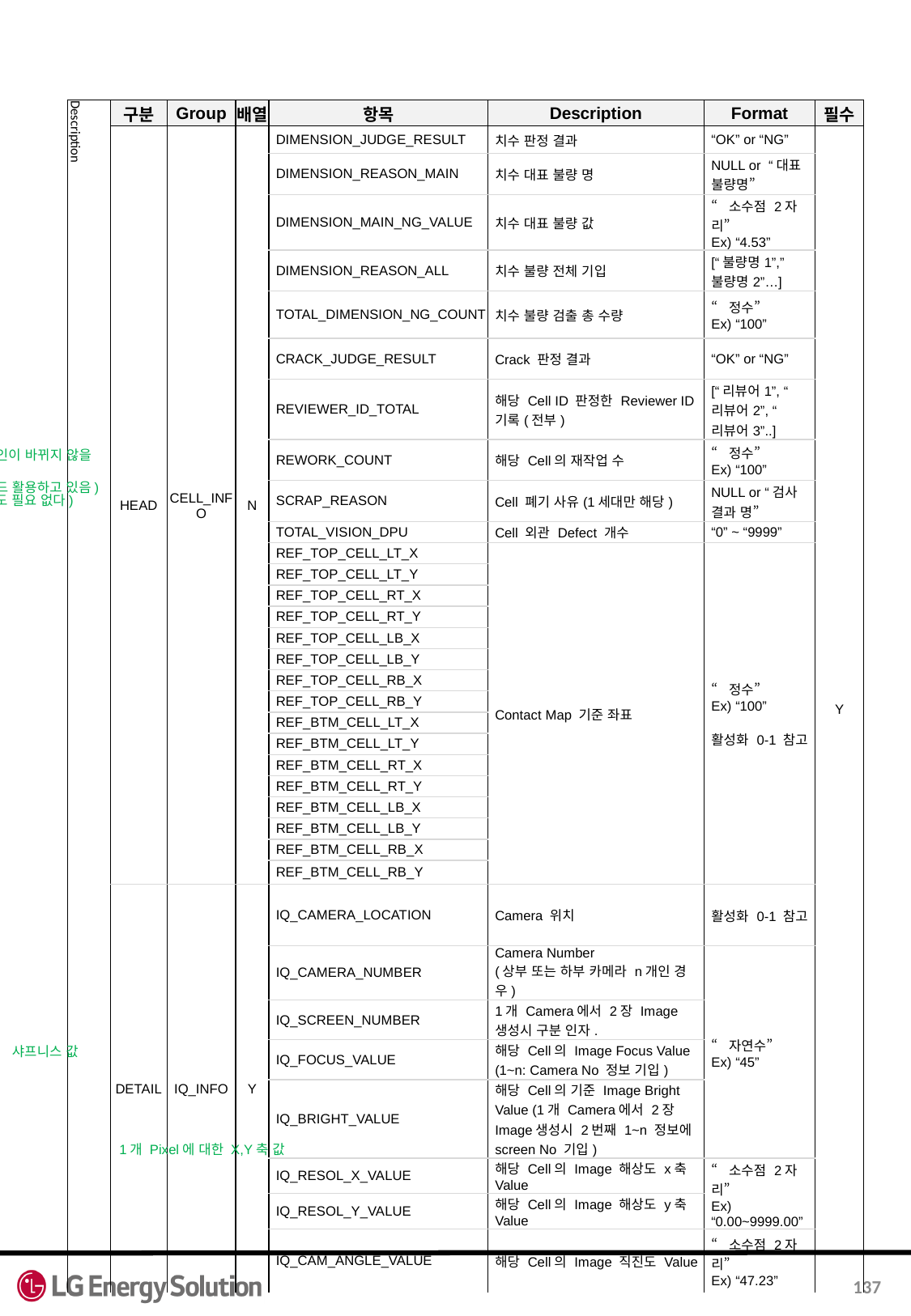

| Description | 구분 | Group | 배열 | 항목 | Description | Format | 필수 |
| --- | --- | --- | --- | --- | --- | --- | --- |
|  | HEAD | CELL\_INFO | N | DIMENSION\_JUDGE\_RESULT | 치수 판정 결과 | “OK” or “NG” | Y |
|  |  |  |  | DIMENSION\_REASON\_MAIN | 치수 대표 불량 명 | NULL or “대표 불량명” |  |
|  |  |  |  | DIMENSION\_MAIN\_NG\_VALUE | 치수 대표 불량 값 | “소수점 2자리” Ex) “4.53” |  |
|  |  |  |  | DIMENSION\_REASON\_ALL | 치수 불량 전체 기입 | [“불량명1”,”불량명2”…] |  |
|  |  |  |  | TOTAL\_DIMENSION\_NG\_COUNT | 치수 불량 검출 총 수량 | “정수” Ex) “100” |  |
|  |  |  |  | CRACK\_JUDGE\_RESULT | Crack 판정 결과 | “OK” or “NG” |  |
|  |  |  |  | REVIEWER\_ID\_TOTAL | 해당 Cell ID 판정한 Reviewer ID 기록(전부) | [“리뷰어1”, “리뷰어2”, “리뷰어3”..] |  |
|  |  |  |  | REWORK\_COUNT | 해당 Cell의 재작업 수 | “정수” Ex) “100” |  |
|  |  |  |  | SCRAP\_REASON | Cell 폐기 사유(1세대만 해당) | NULL or “검사 결과 명” |  |
|  |  |  |  | TOTAL\_VISION\_DPU | Cell 외관 Defect 개수 | “0” ~ “9999” |  |
|  |  |  |  | REF\_TOP\_CELL\_LT\_X | Contact Map 기준 좌표 | “정수” Ex) “100” 활성화 0-1 참고 |  |
|  |  |  |  | REF\_TOP\_CELL\_LT\_Y |  |  |  |
|  |  |  |  | REF\_TOP\_CELL\_RT\_X |  |  |  |
|  |  |  |  | REF\_TOP\_CELL\_RT\_Y |  |  |  |
|  |  |  |  | REF\_TOP\_CELL\_LB\_X |  |  |  |
|  |  |  |  | REF\_TOP\_CELL\_LB\_Y |  |  |  |
|  |  |  |  | REF\_TOP\_CELL\_RB\_X |  |  |  |
|  |  |  |  | REF\_TOP\_CELL\_RB\_Y |  |  |  |
|  |  |  |  | REF\_BTM\_CELL\_LT\_X |  |  |  |
|  |  |  |  | REF\_BTM\_CELL\_LT\_Y |  |  |  |
|  |  |  |  | REF\_BTM\_CELL\_RT\_X |  |  |  |
|  |  |  |  | REF\_BTM\_CELL\_RT\_Y |  |  |  |
|  |  |  |  | REF\_BTM\_CELL\_LB\_X |  |  |  |
|  |  |  |  | REF\_BTM\_CELL\_LB\_Y |  |  |  |
|  |  |  |  | REF\_BTM\_CELL\_RB\_X |  |  |  |
|  |  |  |  | REF\_BTM\_CELL\_RB\_Y |  |  |  |
|  | DETAIL | IQ\_INFO | Y | IQ\_CAMERA\_LOCATION | Camera 위치 | 활성화 0-1 참고 |  |
|  |  |  |  | IQ\_CAMERA\_NUMBER | Camera Number (상부 또는 하부 카메라 n개인 경우) | “자연수” Ex) “45” |  |
|  |  |  |  | IQ\_SCREEN\_NUMBER | 1개 Camera에서 2장 Image 생성시 구분 인자. |  |  |
|  |  |  |  | IQ\_FOCUS\_VALUE | 해당 Cell의 Image Focus Value (1~n: Camera No 정보 기입) |  |  |
|  |  |  |  | IQ\_BRIGHT\_VALUE | 해당 Cell의 기준 Image Bright Value (1개 Camera에서 2장 Image생성시 2번째 1~n 정보에 screen No 기입) |  |  |
|  |  |  |  | IQ\_RESOL\_X\_VALUE | 해당 Cell의 Image 해상도 x축 Value | “소수점 2자리” Ex) “0.00~9999.00” |  |
|  |  |  |  | IQ\_RESOL\_Y\_VALUE | 해당 Cell의 Image 해상도 y축 Value |  |  |
|  |  |  |  | IQ\_CAM\_ANGLE\_VALUE | 해당 Cell의 Image 직진도 Value | “소수점 2자리” Ex) “47.23” |  |
기간 이내, Rework  진행, 라인이 바뀌지 않을 경우
올리는데 정확하지 않음 (폴란드 활용하고 있음)
1세대만 있음 (폐기,  리페어도 필요 없다)
샤프니스 값
1개 Pixel에 대한 X,Y축 값
137